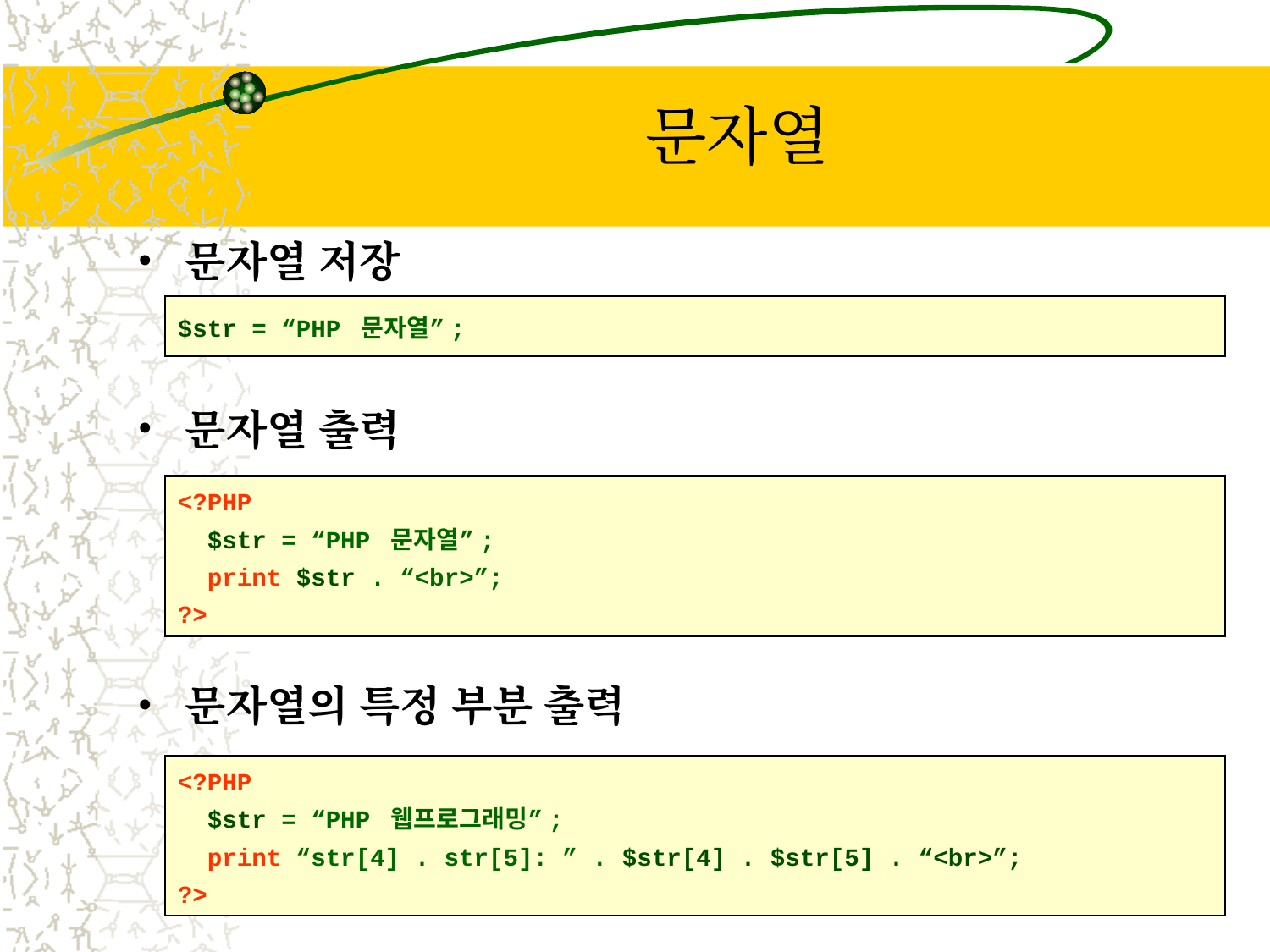

# 문자열
문자열 저장

문자열 출력

문자열의 특정 부분 출력
$str = “PHP 문자열”;
<?PHP
  $str = “PHP 문자열”;
  print $str . “<br>”;
?>
<?PHP
  $str = “PHP 웹프로그래밍”;
  print “str[4] . str[5]: ” . $str[4] . $str[5] . “<br>”;
?>